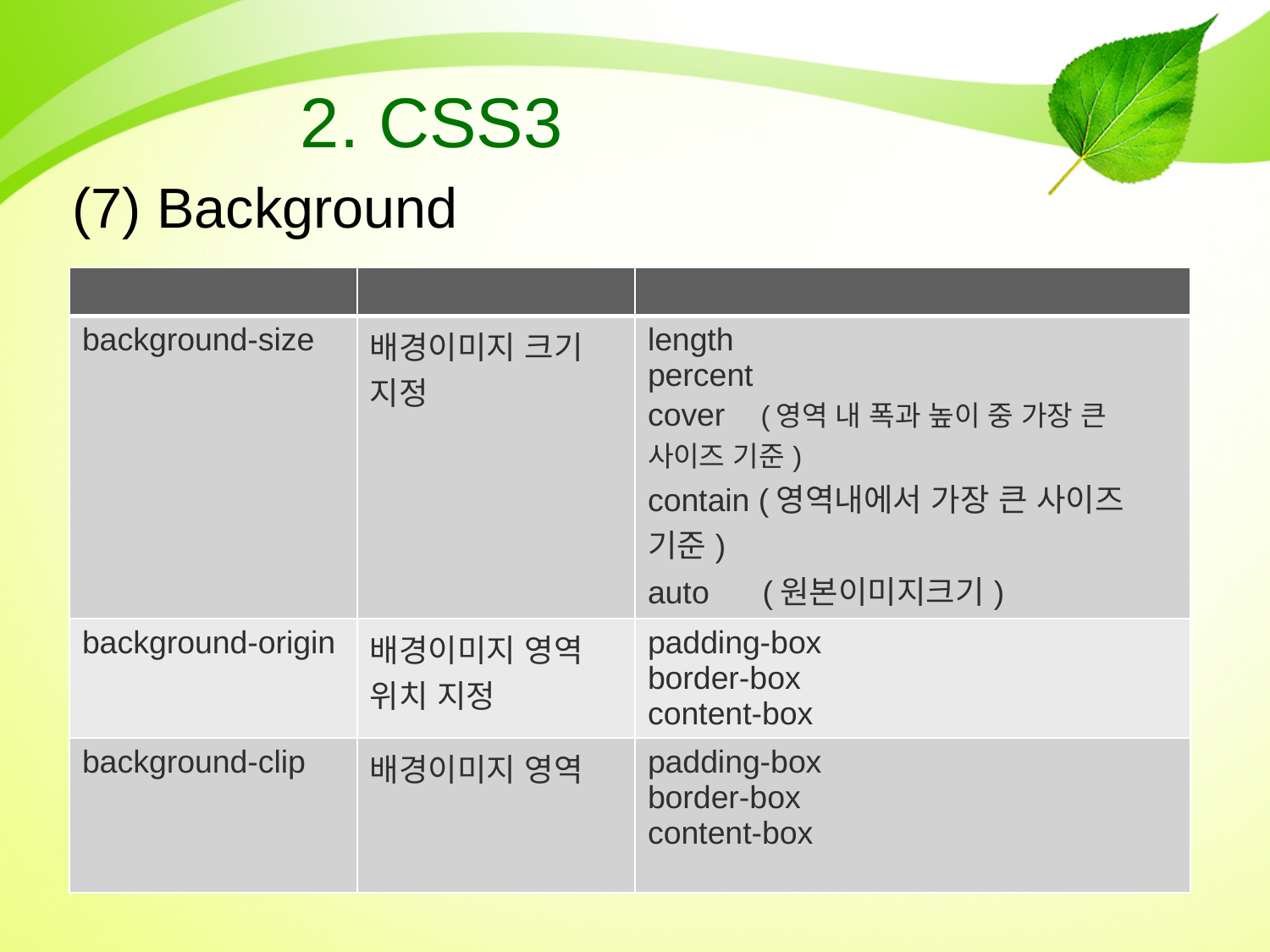

# 2. CSS3
(7) Background

|  |  |  |
| --- | --- | --- |
| background-size | 배경이미지 크기 지정 | length percent cover (영역 내 폭과 높이 중 가장 큰 사이즈 기준) contain (영역내에서 가장 큰 사이즈 기준) auto (원본이미지크기) |
| background-origin | 배경이미지 영역 위치 지정 | padding-box border-box content-box |
| background-clip | 배경이미지 영역 | padding-box border-box content-box |